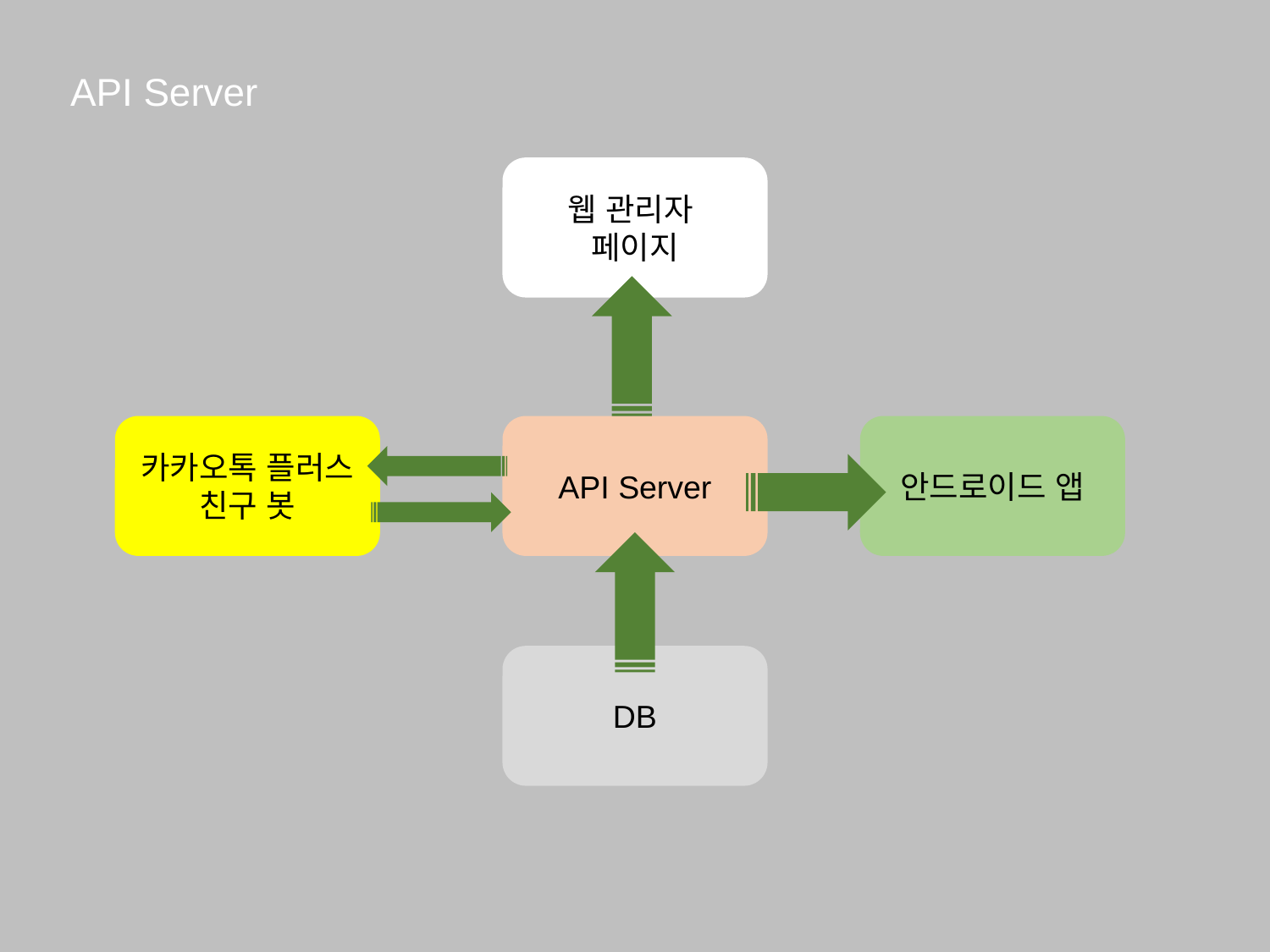

API Server
웹 관리자
페이지

카카오톡 플러스 친구 봇
API Server
안드로이드 앱

DB